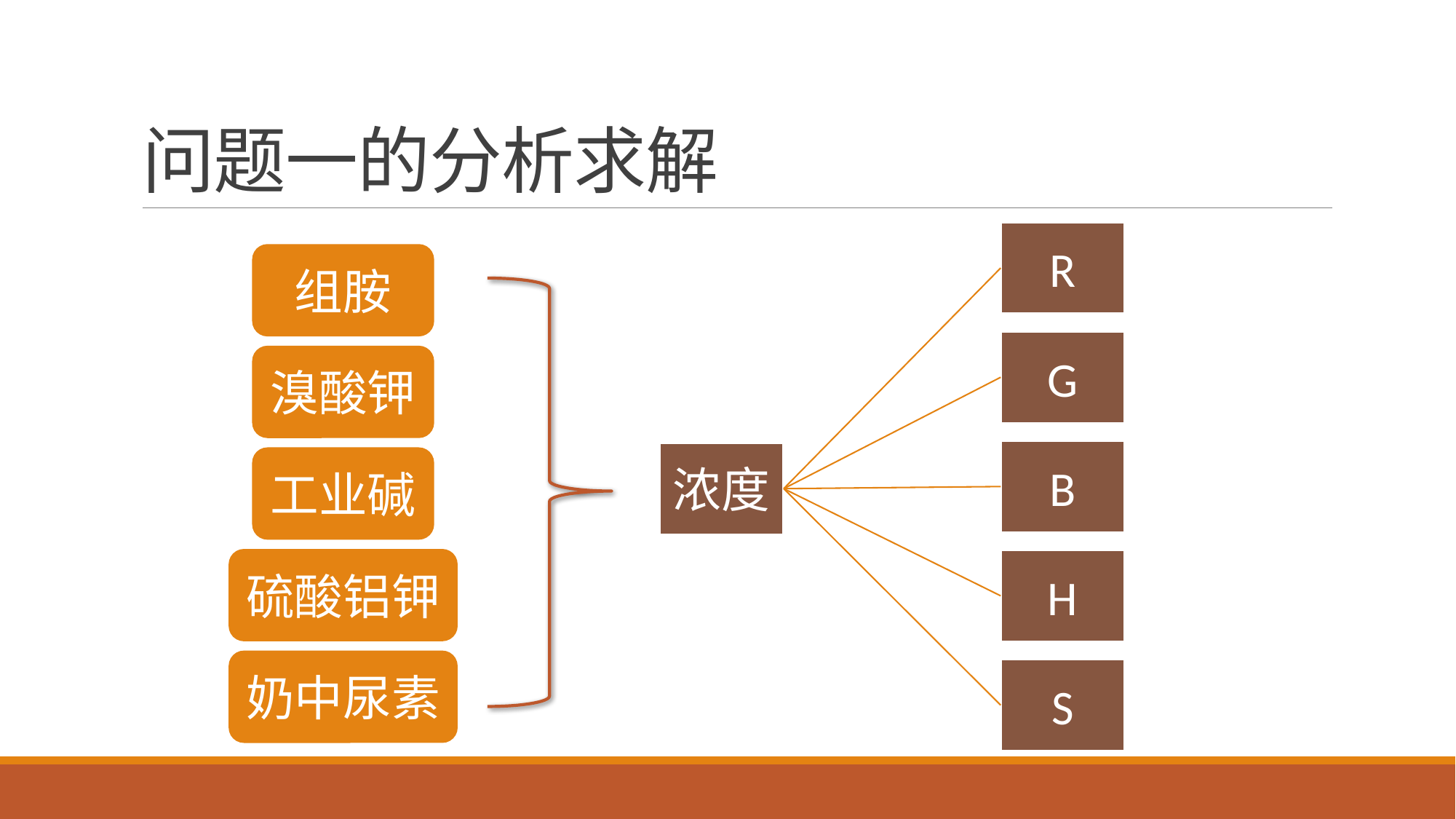

# 问题一的分析求解
R
组胺

G
溴酸钾
B
浓度
工业碱
硫酸铝钾
H
奶中尿素
S